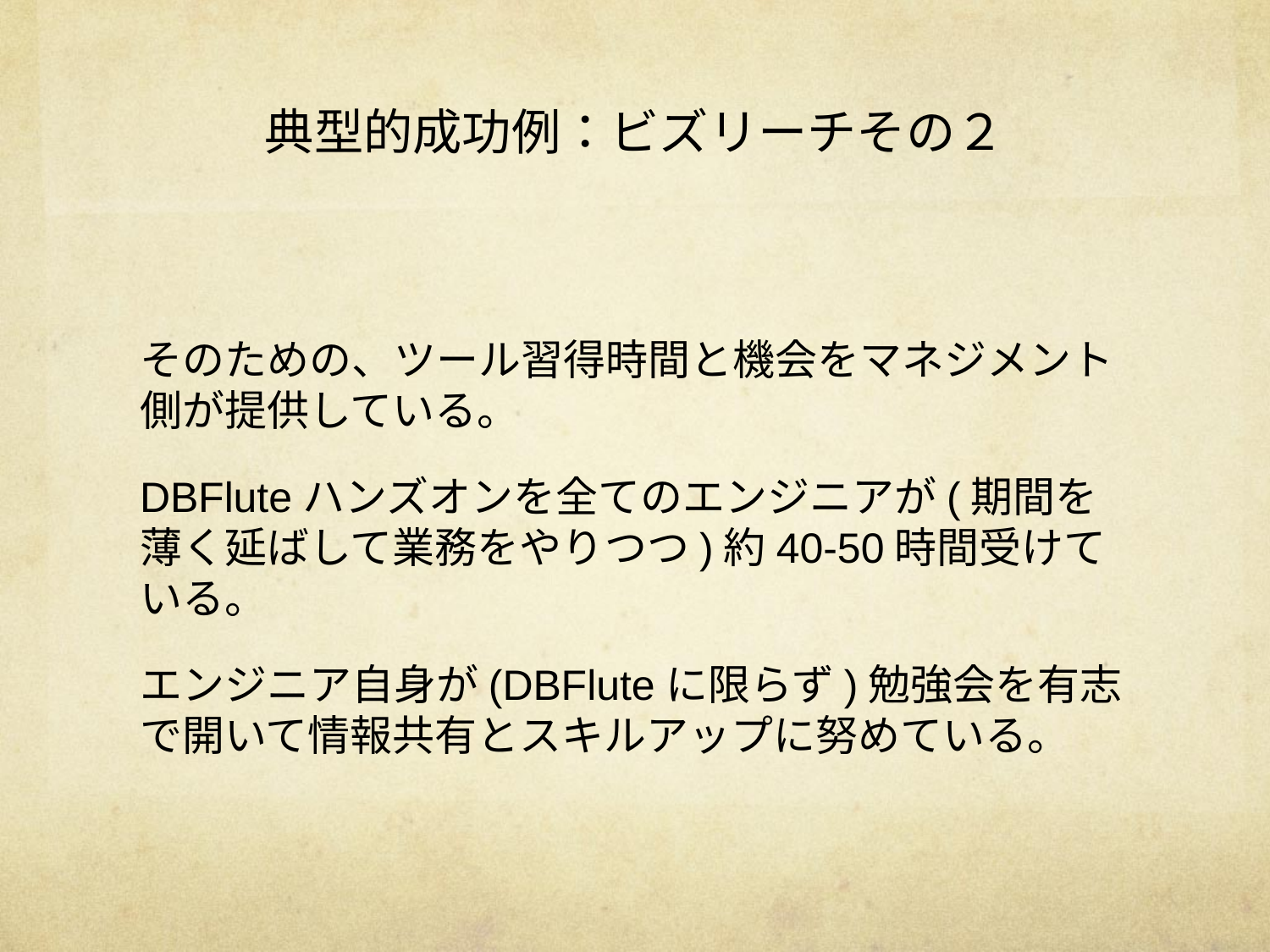

# 典型的成功例：ビズリーチその２

そのための、ツール習得時間と機会をマネジメント側が提供している。
DBFluteハンズオンを全てのエンジニアが(期間を薄く延ばして業務をやりつつ)約40-50時間受けている。
エンジニア自身が(DBFluteに限らず)勉強会を有志で開いて情報共有とスキルアップに努めている。